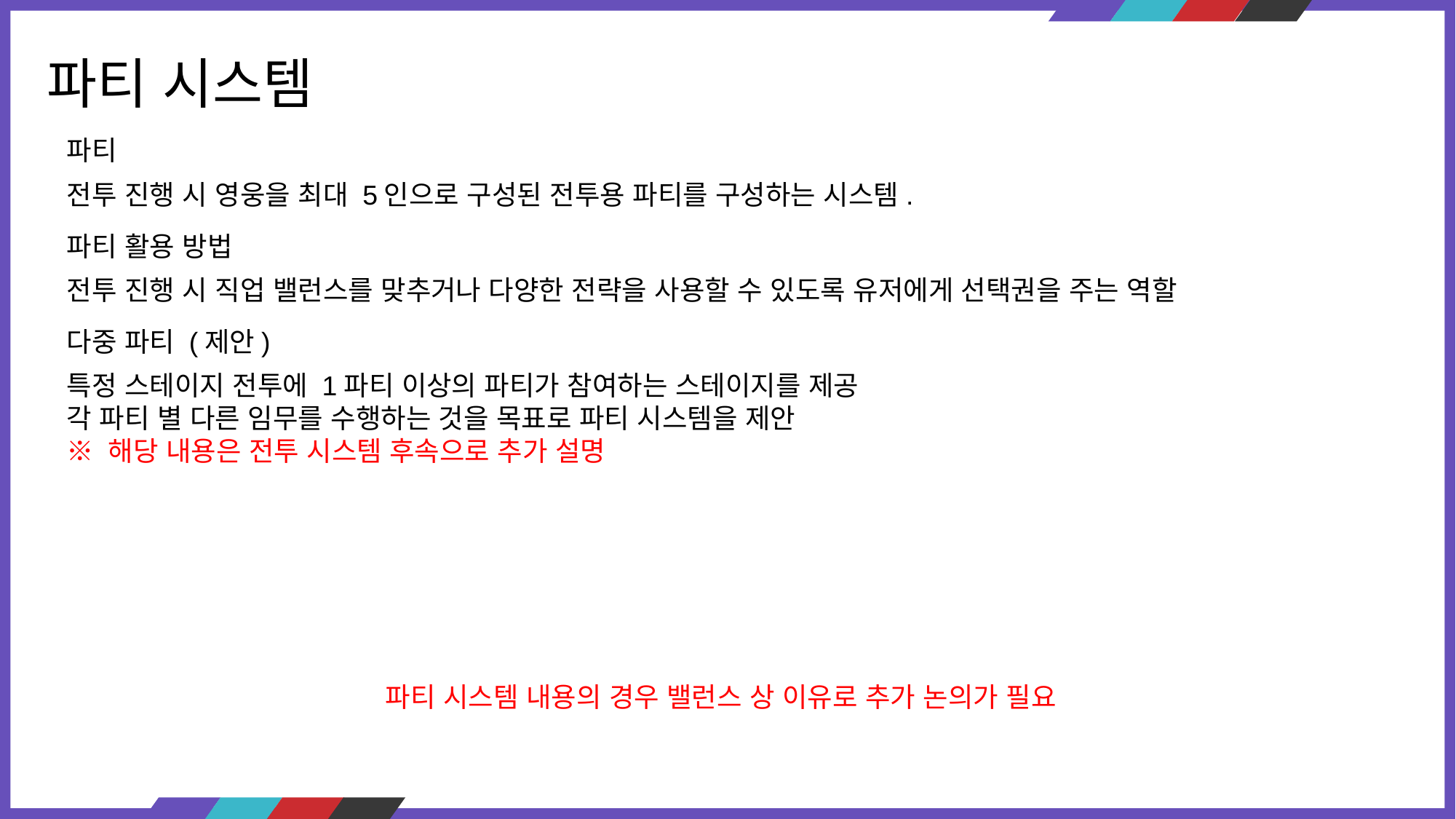

파티 시스템
파티
전투 진행 시 영웅을 최대 5인으로 구성된 전투용 파티를 구성하는 시스템.
파티 활용 방법
전투 진행 시 직업 밸런스를 맞추거나 다양한 전략을 사용할 수 있도록 유저에게 선택권을 주는 역할
다중 파티 (제안)
특정 스테이지 전투에 1파티 이상의 파티가 참여하는 스테이지를 제공
각 파티 별 다른 임무를 수행하는 것을 목표로 파티 시스템을 제안
※ 해당 내용은 전투 시스템 후속으로 추가 설명
파티 시스템 내용의 경우 밸런스 상 이유로 추가 논의가 필요